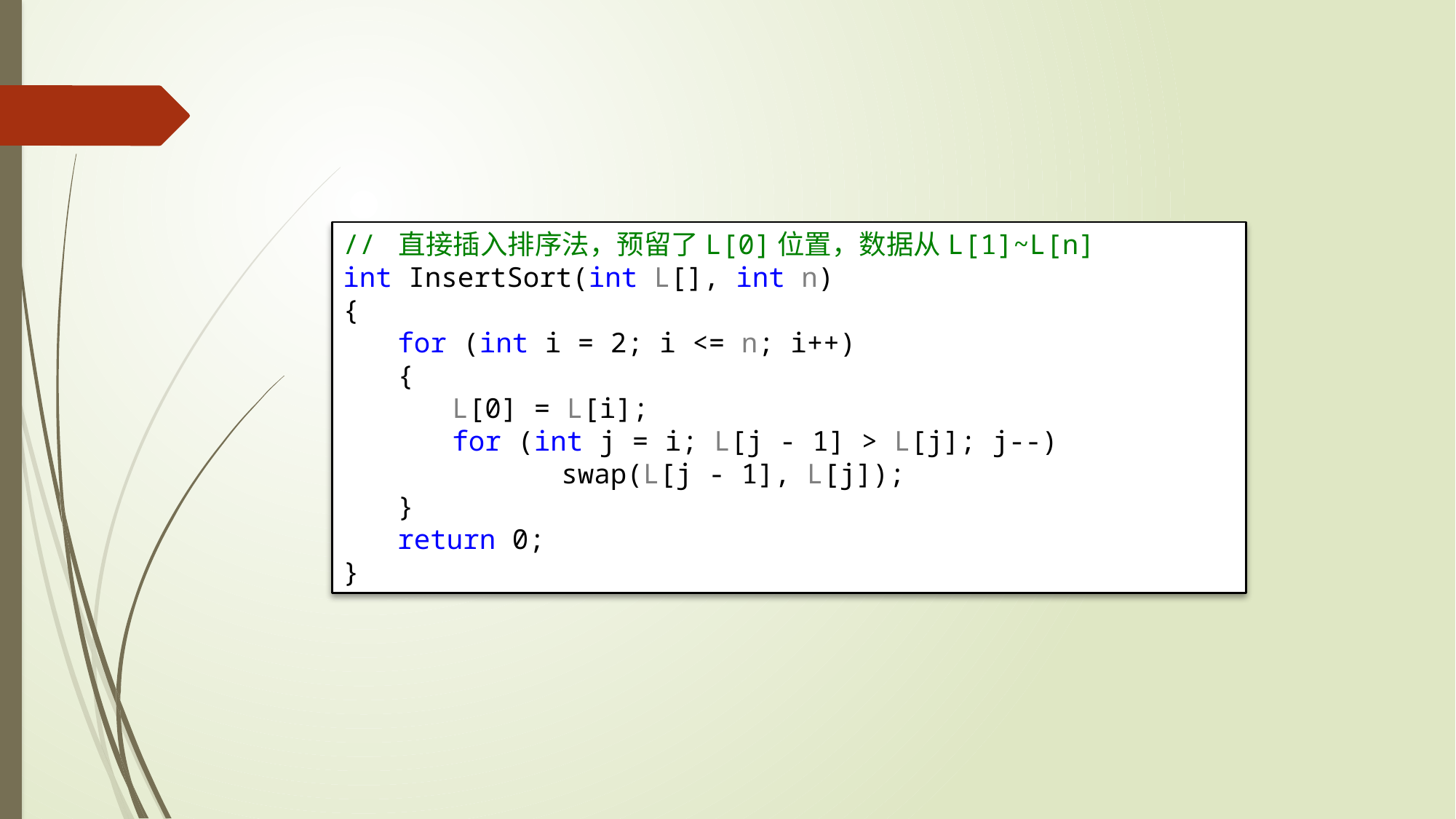

// 直接插入排序法，预留了L[0]位置，数据从L[1]~L[n]
int InsertSort(int L[], int n)
{
for (int i = 2; i <= n; i++)
{
L[0] = L[i];
for (int j = i; L[j - 1] > L[j]; j--)
	swap(L[j - 1], L[j]);
}
return 0;
}